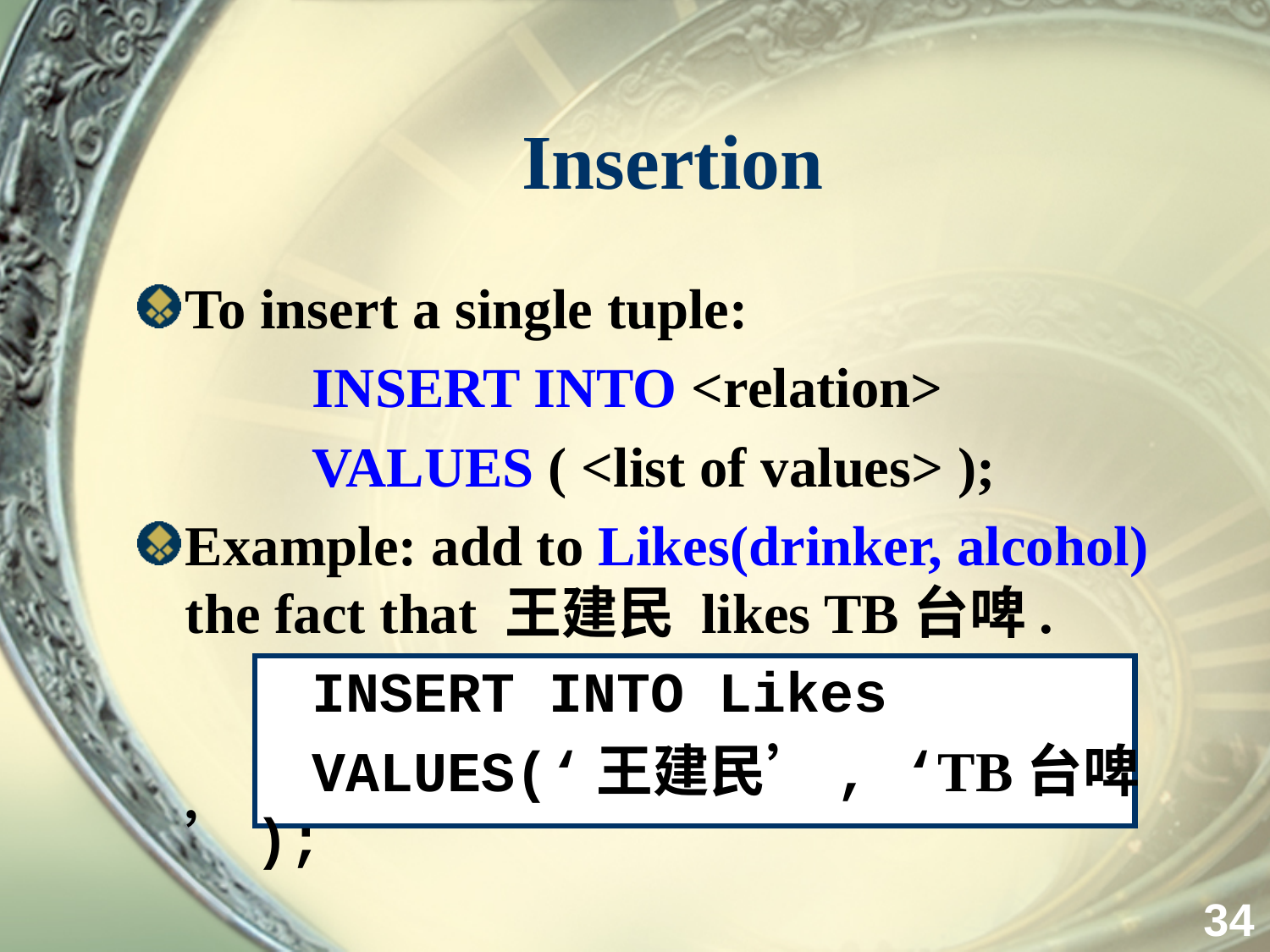

# Insertion
To insert a single tuple:
		INSERT INTO <relation>
		VALUES ( <list of values> );
Example: add to Likes(drinker, alcohol) the fact that 王建民 likes TB台啤.
		INSERT INTO Likes
		VALUES(‘王建民’, ‘TB台啤’);

34